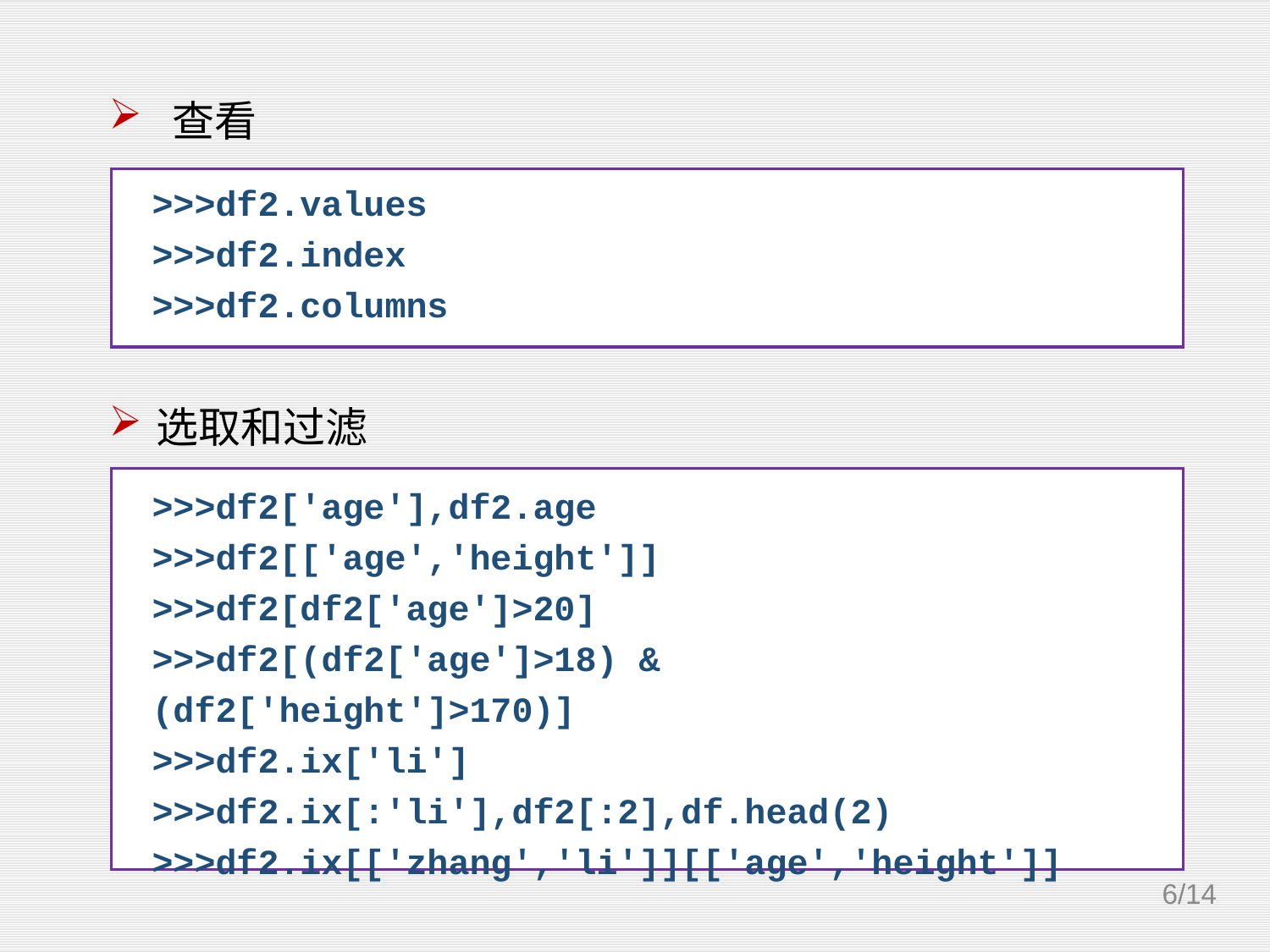

查看
>>>df2.values
>>>df2.index
>>>df2.columns

选取和过滤

>>>df2['age'],df2.age
>>>df2[['age','height']]
>>>df2[df2['age']>20]
>>>df2[(df2['age']>18) & (df2['height']>170)]
>>>df2.ix['li']
>>>df2.ix[:'li'],df2[:2],df.head(2)
>>>df2.ix[['zhang','li']][['age','height']]